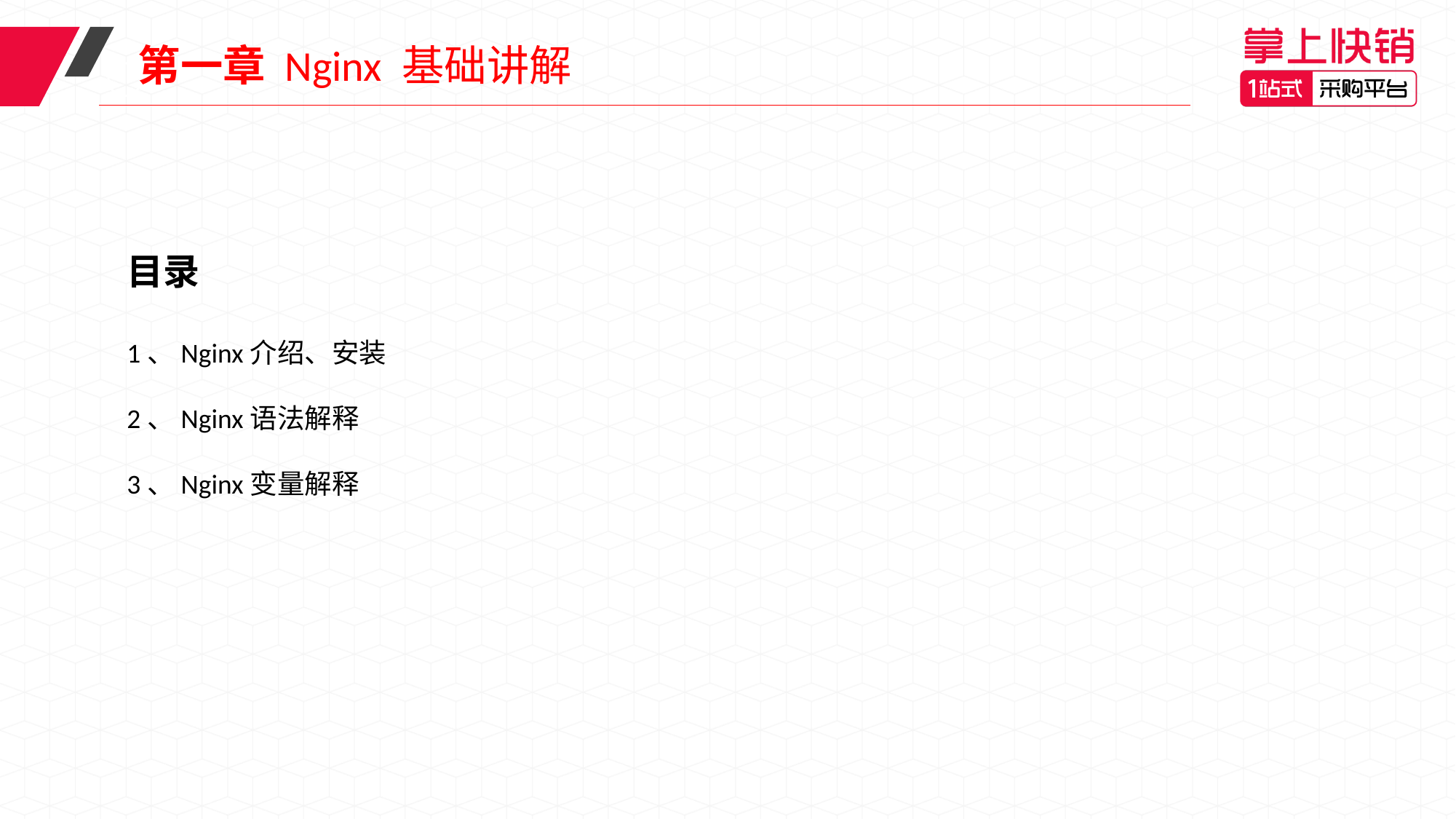

第一章 Nginx 基础讲解

目录

1、Nginx介绍、安装

2、Nginx语法解释

3、Nginx变量解释